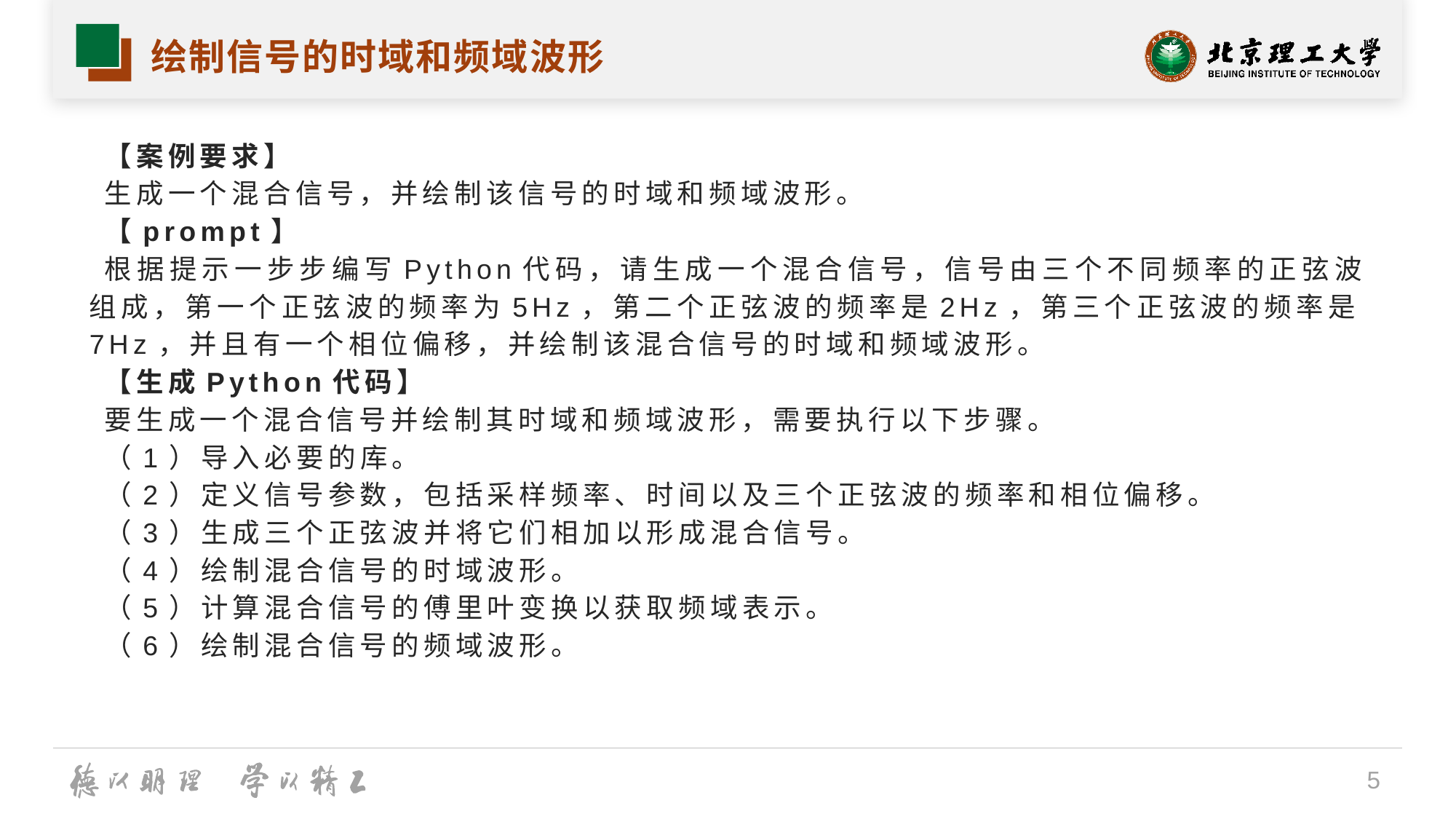

# 绘制信号的时域和频域波形
【案例要求】
生成一个混合信号，并绘制该信号的时域和频域波形。
【prompt】
根据提示一步步编写Python代码，请生成一个混合信号，信号由三个不同频率的正弦波组成，第一个正弦波的频率为5Hz，第二个正弦波的频率是2Hz，第三个正弦波的频率是7Hz，并且有一个相位偏移，并绘制该混合信号的时域和频域波形。
【生成Python代码】
要生成一个混合信号并绘制其时域和频域波形，需要执行以下步骤。
（1）导入必要的库。
（2）定义信号参数，包括采样频率、时间以及三个正弦波的频率和相位偏移。
（3）生成三个正弦波并将它们相加以形成混合信号。
（4）绘制混合信号的时域波形。
（5）计算混合信号的傅里叶变换以获取频域表示。
（6）绘制混合信号的频域波形。